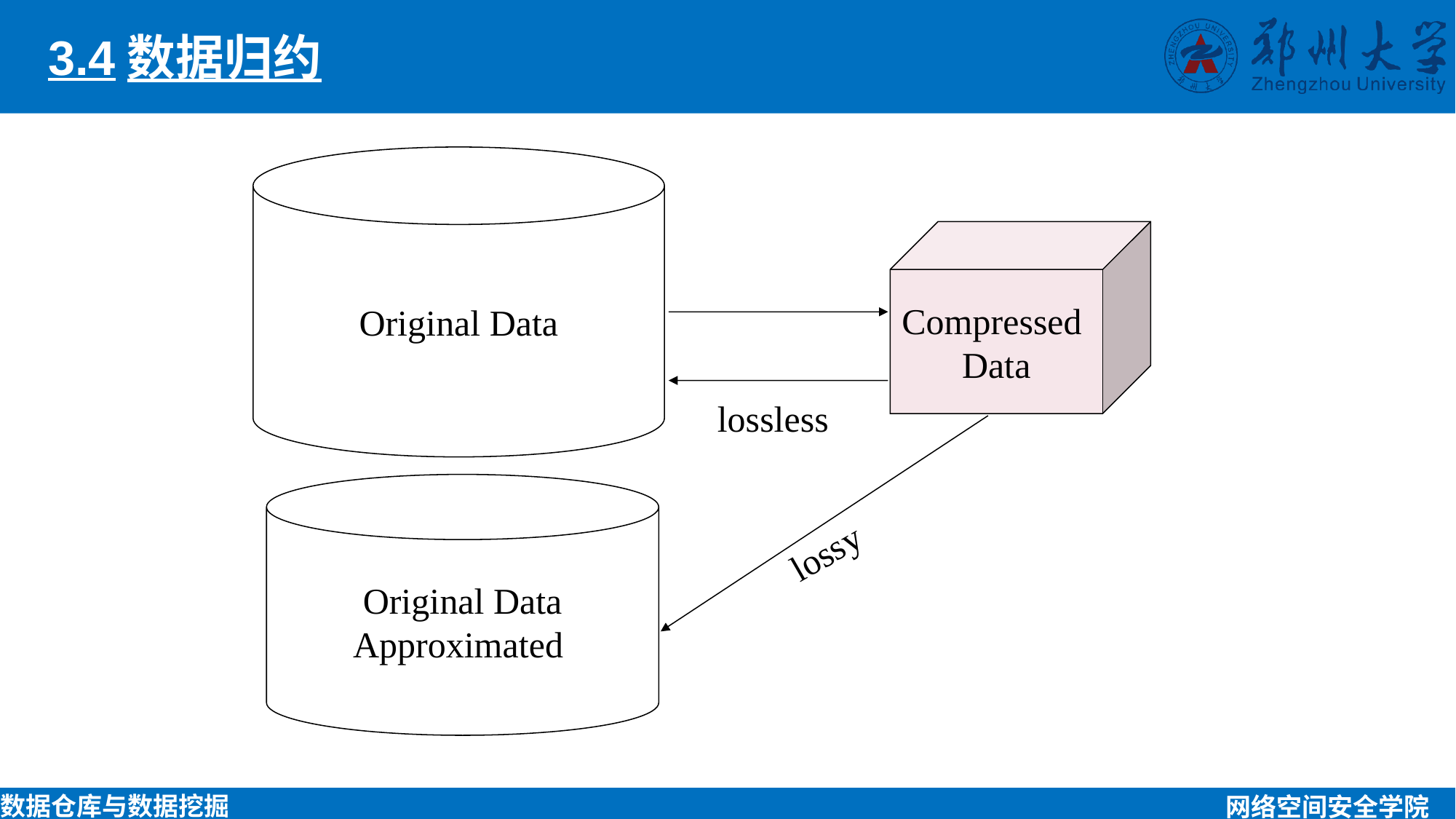

3.4数据归约
Original Data
Compressed
Data

lossless

Original Data
Approximated
lossy